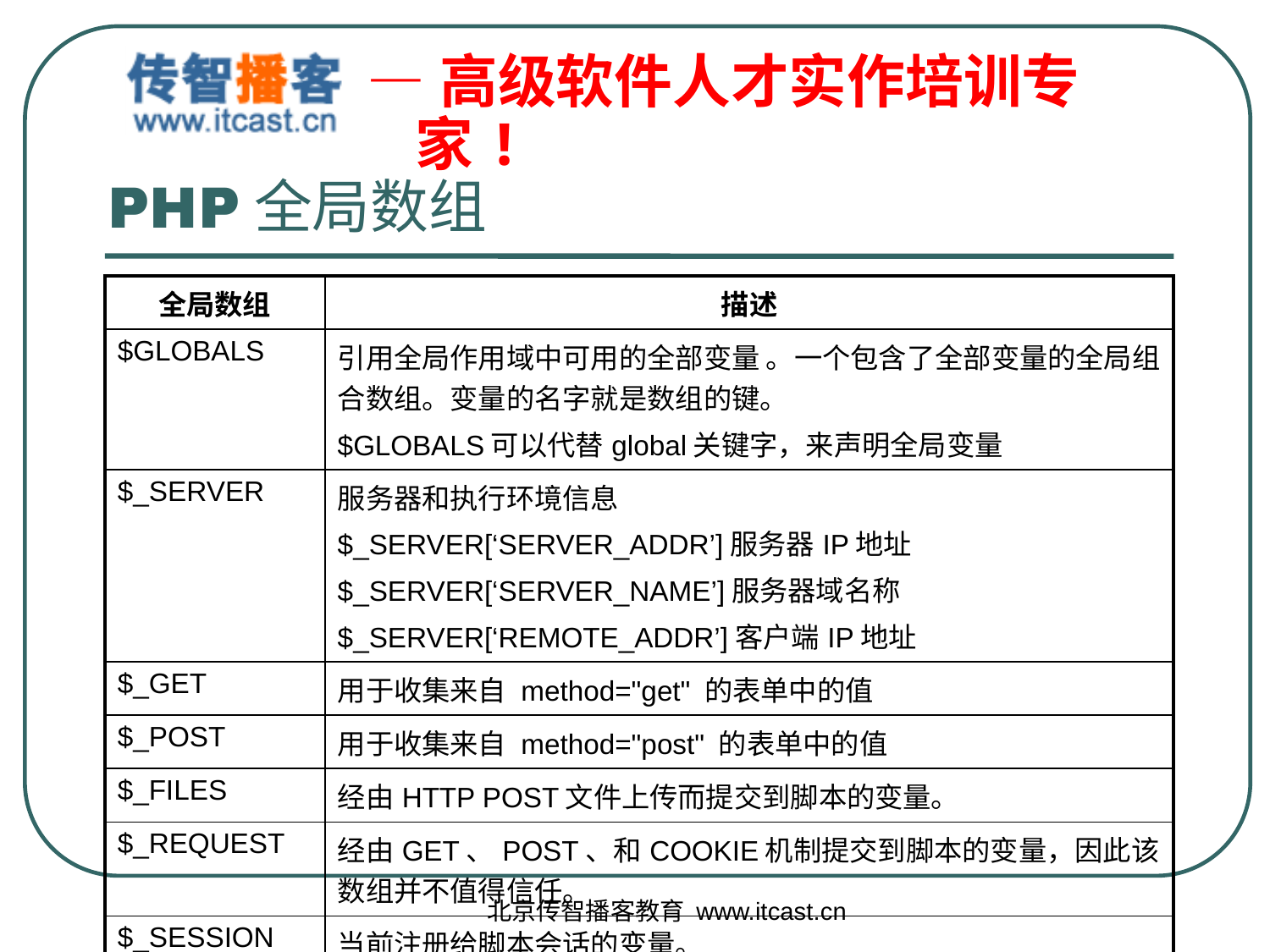

# PHP全局数组
| 全局数组 | 描述 |
| --- | --- |
| $GLOBALS | 引用全局作用域中可用的全部变量 。一个包含了全部变量的全局组合数组。变量的名字就是数组的键。 $GLOBALS可以代替global关键字，来声明全局变量 |
| $\_SERVER | 服务器和执行环境信息 $\_SERVER[‘SERVER\_ADDR’]服务器IP地址 $\_SERVER[‘SERVER\_NAME’]服务器域名称 $\_SERVER[‘REMOTE\_ADDR’]客户端IP地址 |
| $\_GET | 用于收集来自 method="get" 的表单中的值 |
| $\_POST | 用于收集来自 method="post" 的表单中的值 |
| $\_FILES | 经由HTTP POST文件上传而提交到脚本的变量。 |
| $\_REQUEST | 经由GET、POST、和COOKIE机制提交到脚本的变量，因此该数组并不值得信任。 |
| $\_SESSION | 当前注册给脚本会话的变量。 |